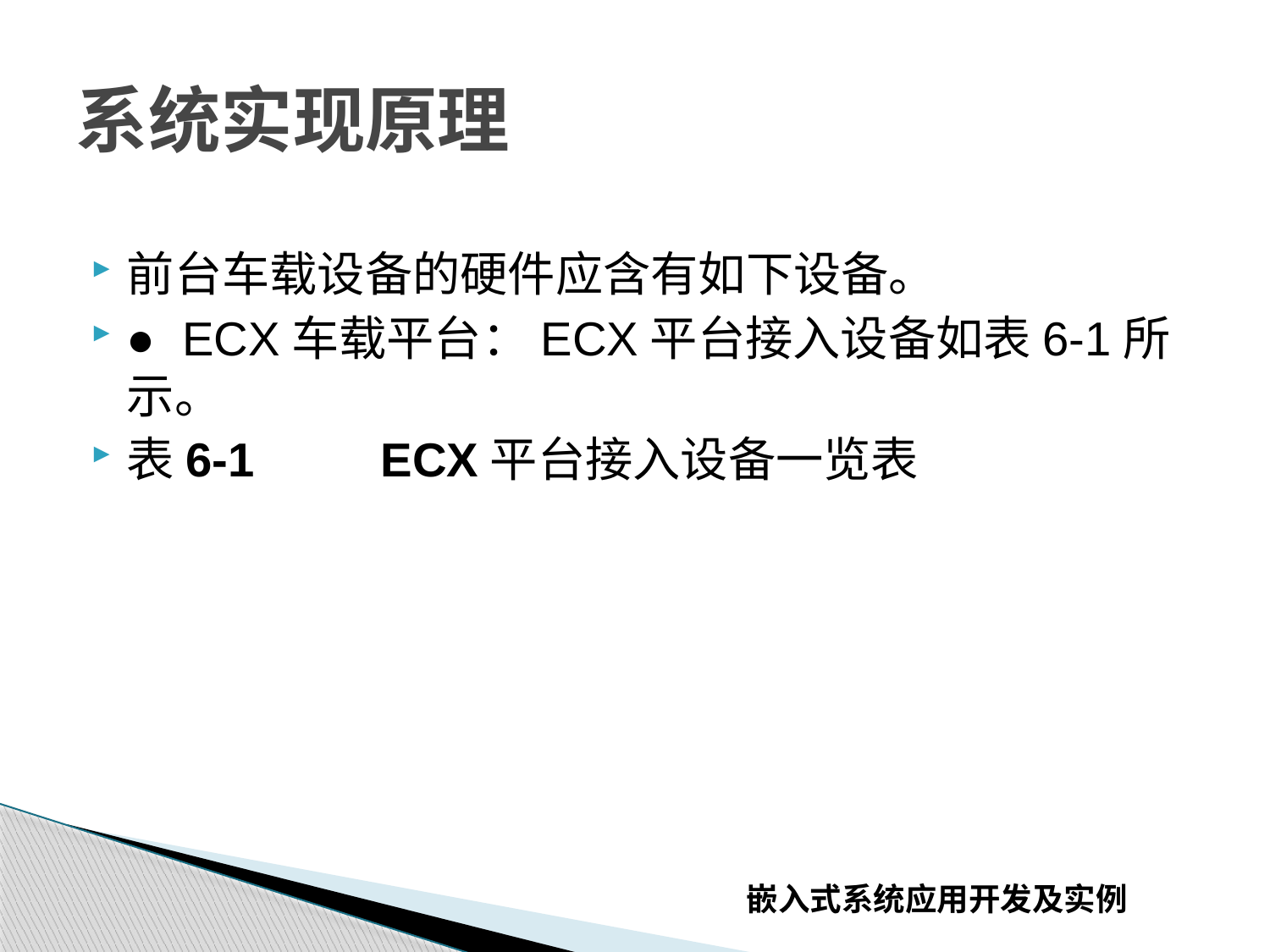

# 系统实现原理
前台车载设备的硬件应含有如下设备。
●  ECX车载平台：ECX平台接入设备如表6-1所示。
表6-1	ECX平台接入设备一览表

嵌入式系统应用开发及实例